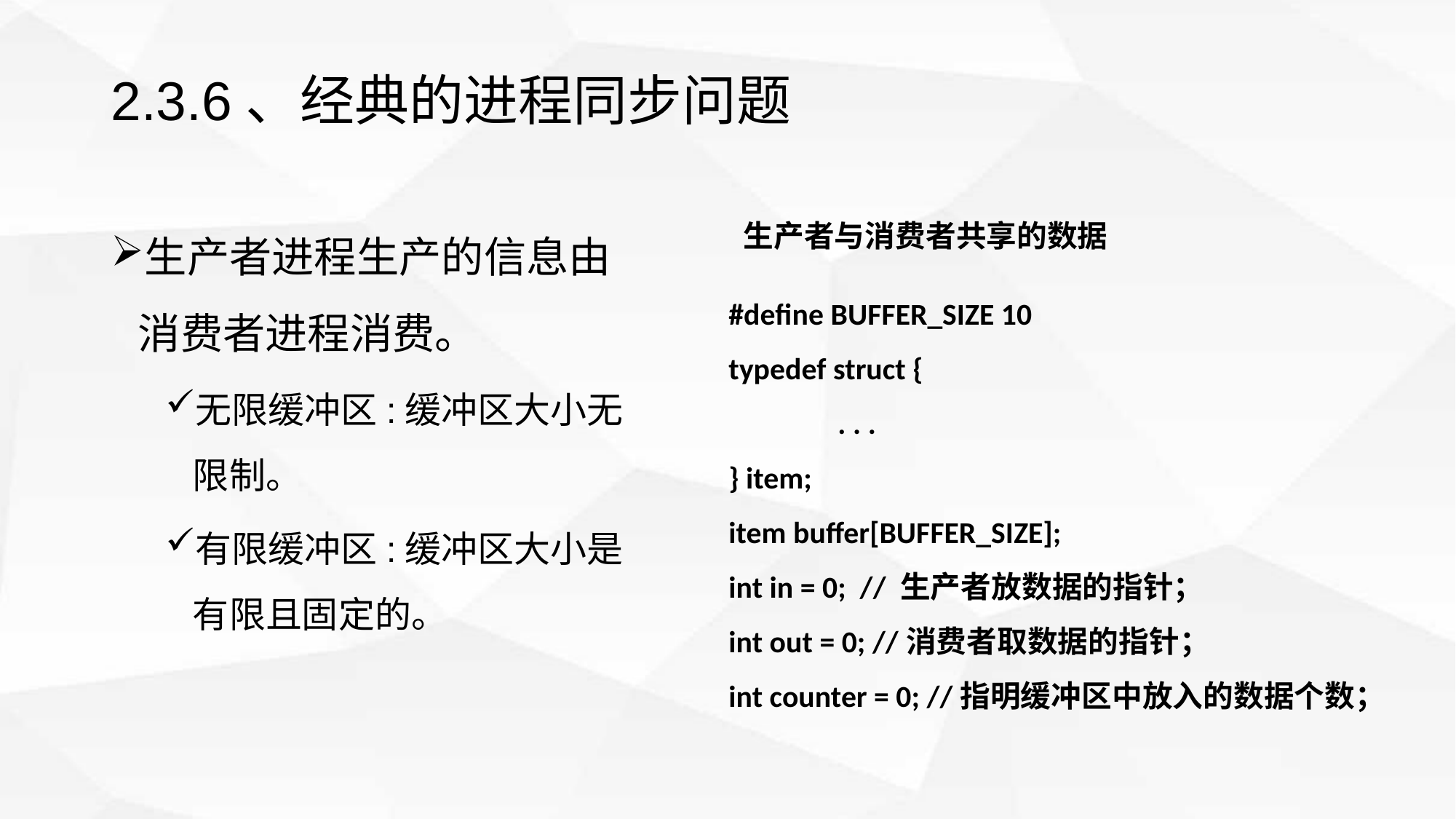

# 2.3.6、经典的进程同步问题
生产者进程生产的信息由消费者进程消费。
无限缓冲区:缓冲区大小无限制。
有限缓冲区:缓冲区大小是有限且固定的。
生产者与消费者共享的数据
#define BUFFER_SIZE 10
typedef struct {
	. . .
} item;
item buffer[BUFFER_SIZE];
int in = 0;  // 生产者放数据的指针；
int out = 0; //消费者取数据的指针；
int counter = 0; //指明缓冲区中放入的数据个数；